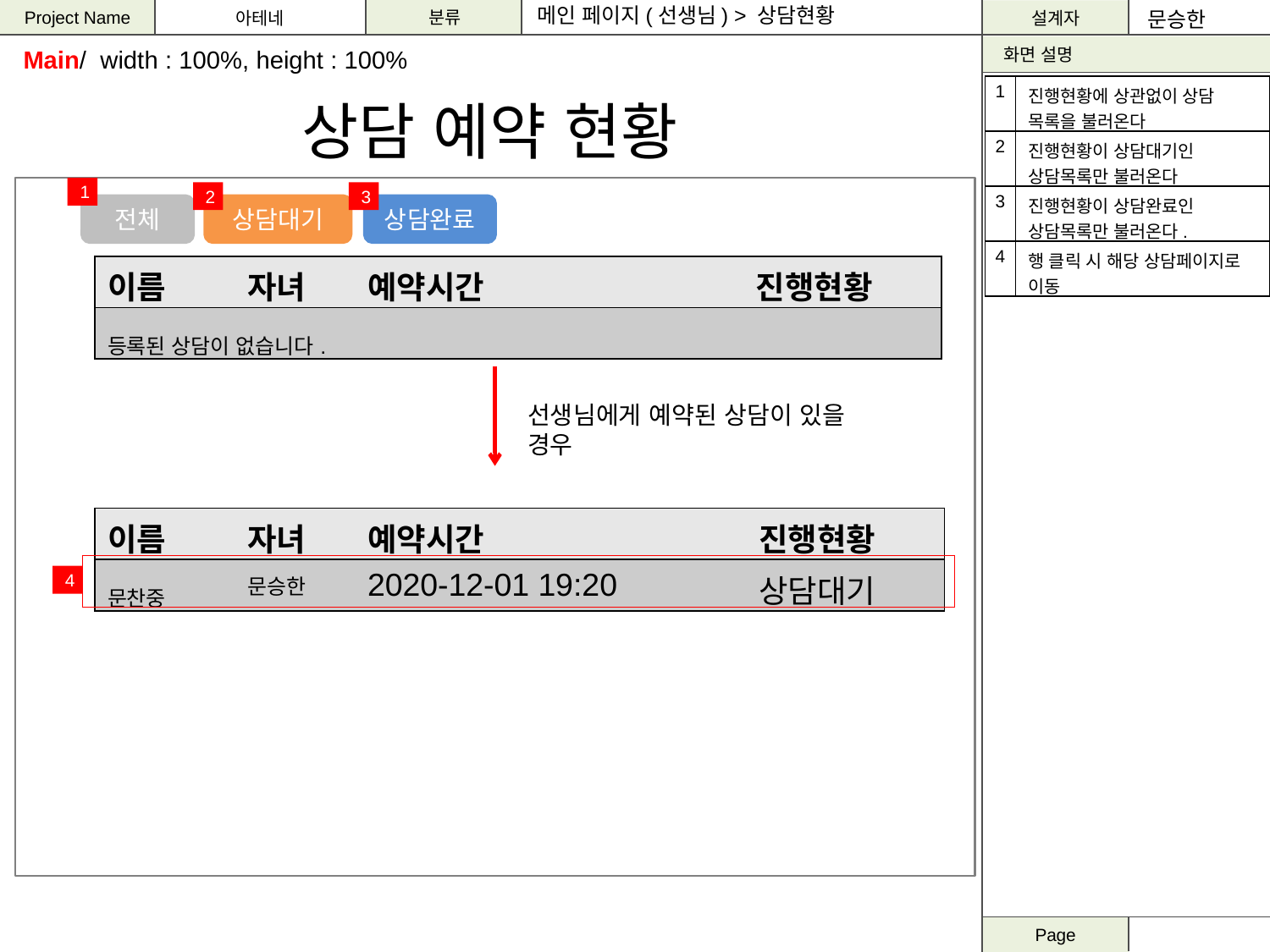

메인 페이지(선생님) > 상담현황
문승한
Main/  width : 100%, height : 100%
| 1 | 진행현황에 상관없이 상담 목록을 불러온다 |
| --- | --- |
| 2 | 진행현황이 상담대기인 상담목록만 불러온다 |
| 3 | 진행현황이 상담완료인 상담목록만 불러온다. |
| 4 | 행 클릭 시 해당 상담페이지로 이동 |
상담 예약 현황

1
2
3
상담완료
전체
상담대기
| 이름 | 자녀 | 예약시간 | 진행현황 |
| --- | --- | --- | --- |
| 등록된 상담이 없습니다. |  |  |  |
선생님에게 예약된 상담이 있을
경우
| 이름 | 자녀 | 예약시간 | 진행현황 |
| --- | --- | --- | --- |
| 문찬중 | 문승한 | 2020-12-01 19:20 | 상담대기 |

4